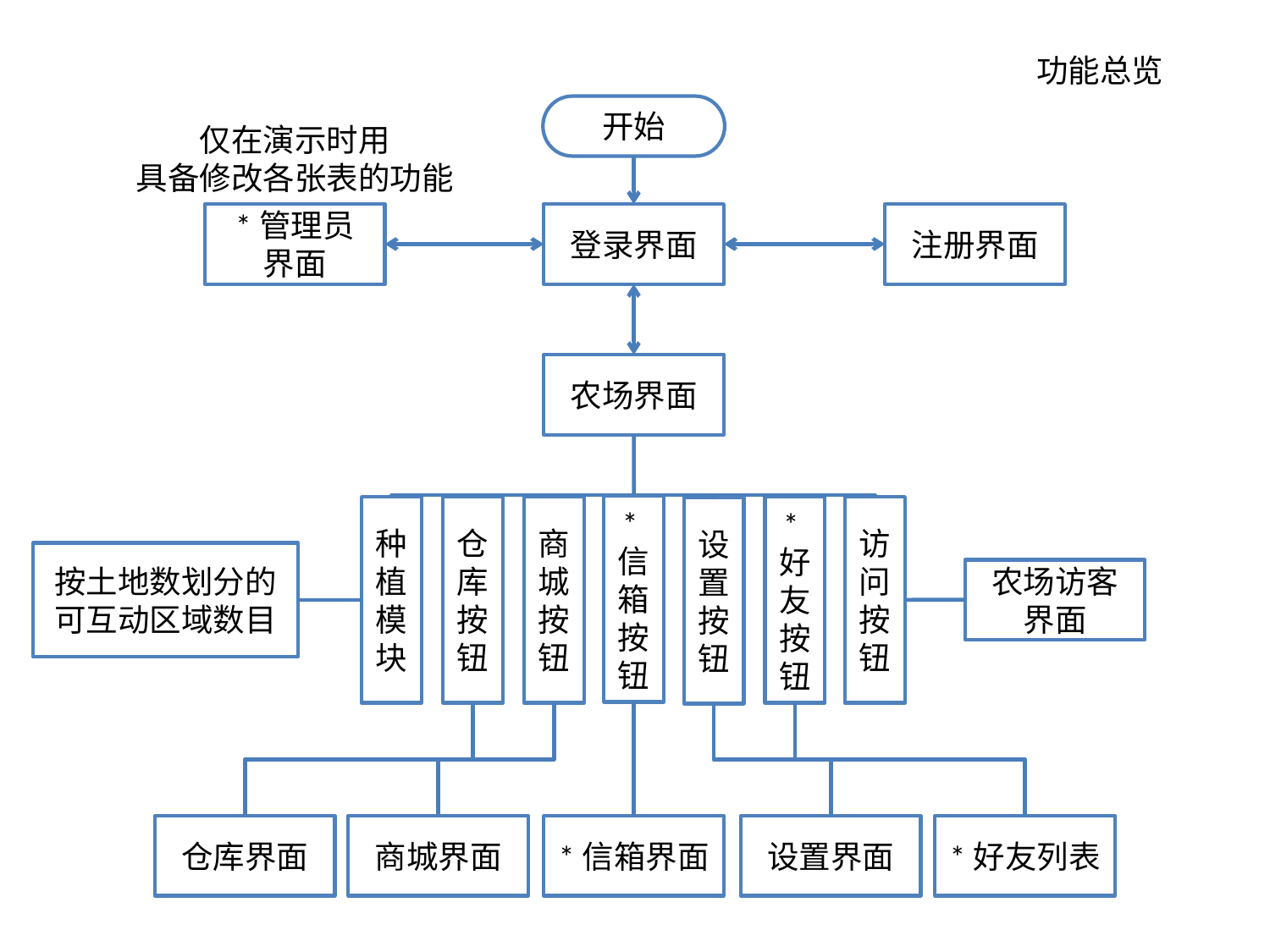

功能总览
开始
仅在演示时用
具备修改各张表的功能
*管理员
界面
登录界面
注册界面
农场界面
*信箱按钮
种植模块
仓库按钮
商城按钮
*好友按钮
访问按钮
设置按钮
按土地数划分的可互动区域数目
农场访客界面
仓库界面
商城界面
设置界面
*好友列表
*信箱界面